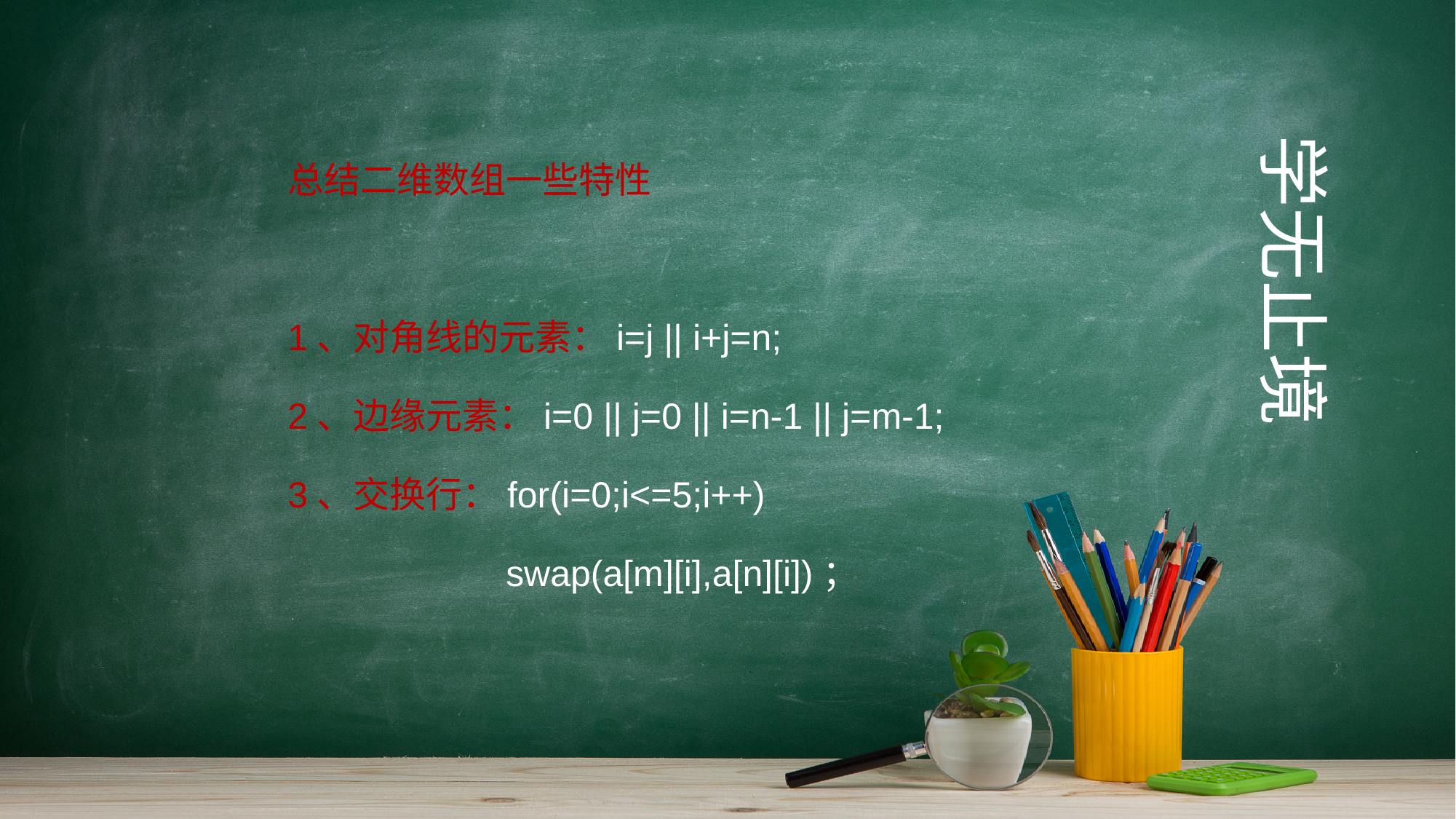

总结二维数组一些特性

1、对角线的元素：i=j || i+j=n;
2、边缘元素：i=0 || j=0 || i=n-1 || j=m-1;
3、交换行：for(i=0;i<=5;i++)
swap(a[m][i],a[n][i])；
学无止境